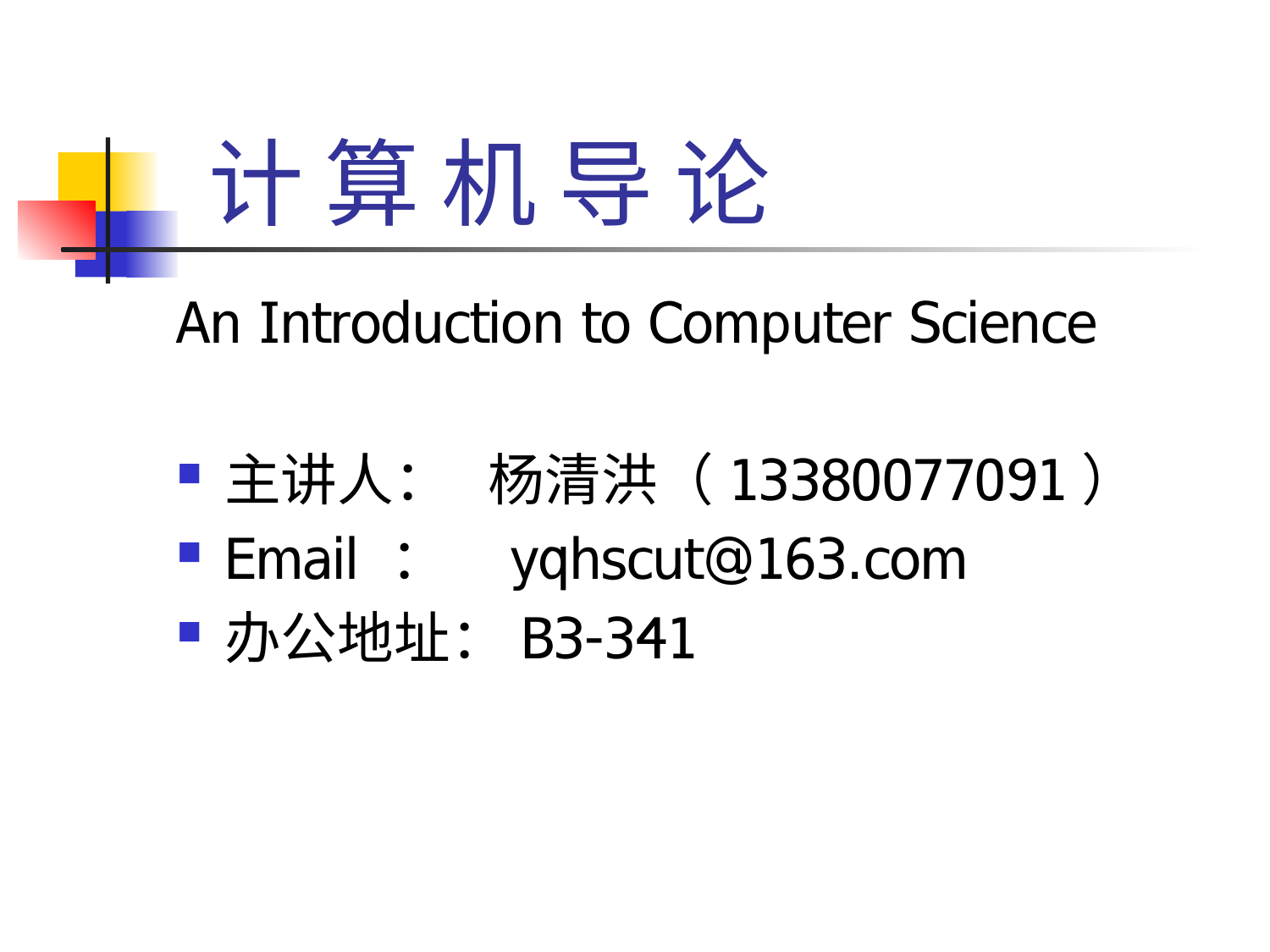

# 计 算 机 导 论
An Introduction to Computer Science

主讲人：   杨清洪（13380077091）
Email ：    yqhscut@163.com
办公地址：B3-341